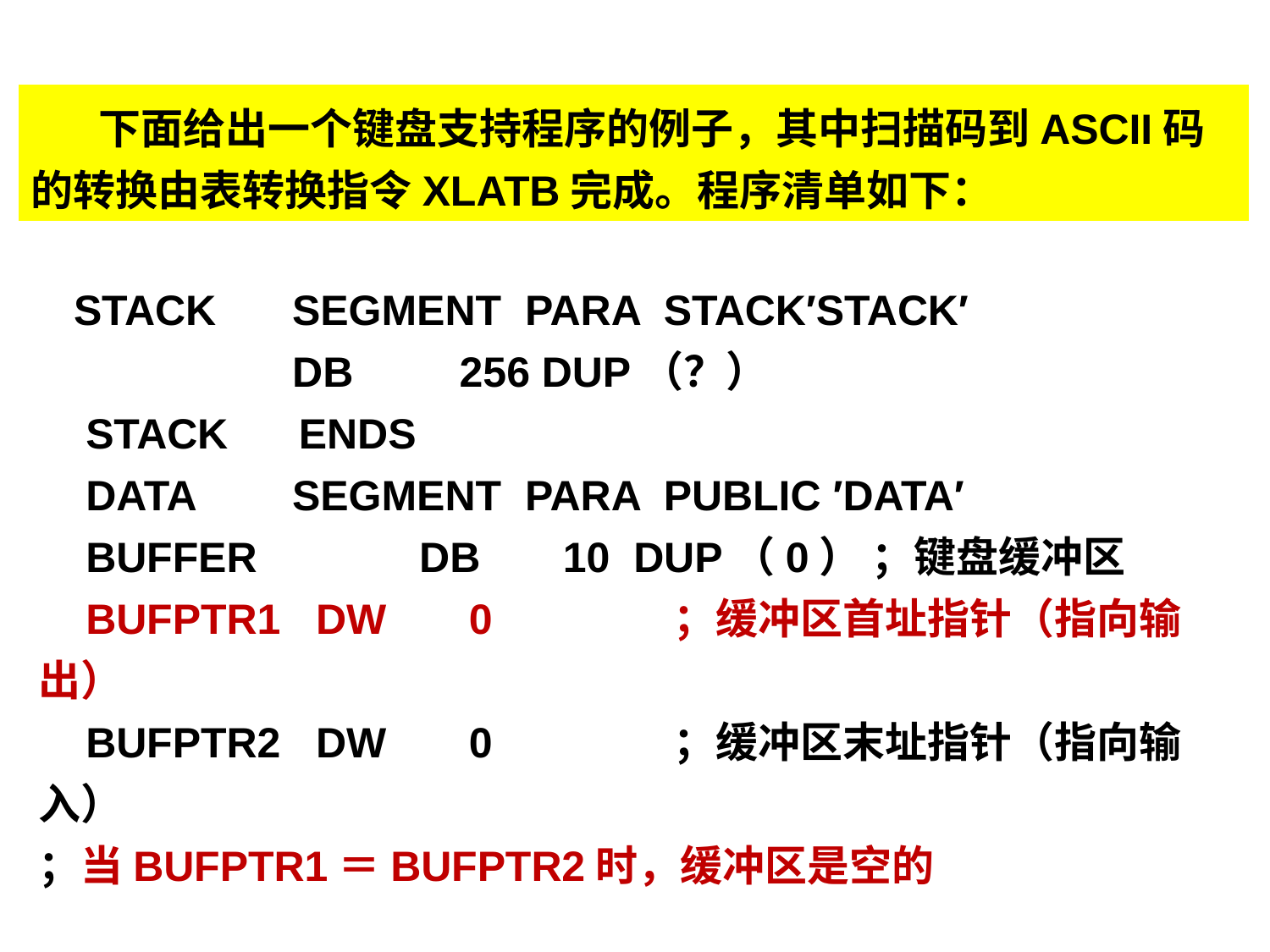

下面给出一个键盘支持程序的例子，其中扫描码到ASCII码的转换由表转换指令XLATB完成。程序清单如下：
   STACK  	SEGMENT  PARA  STACK′STACK′
               	DB         256 DUP（？）
    STACK      ENDS
    DATA       	SEGMENT  PARA  PUBLIC ′DATA′
    BUFFER   	DB       10  DUP（0） ；键盘缓冲区
    BUFPTR1   DW       0       	；缓冲区首址指针（指向输出）
    BUFPTR2   DW       0            	；缓冲区末址指针（指向输入）
；当BUFPTR1＝BUFPTR2时，缓冲区是空的
200